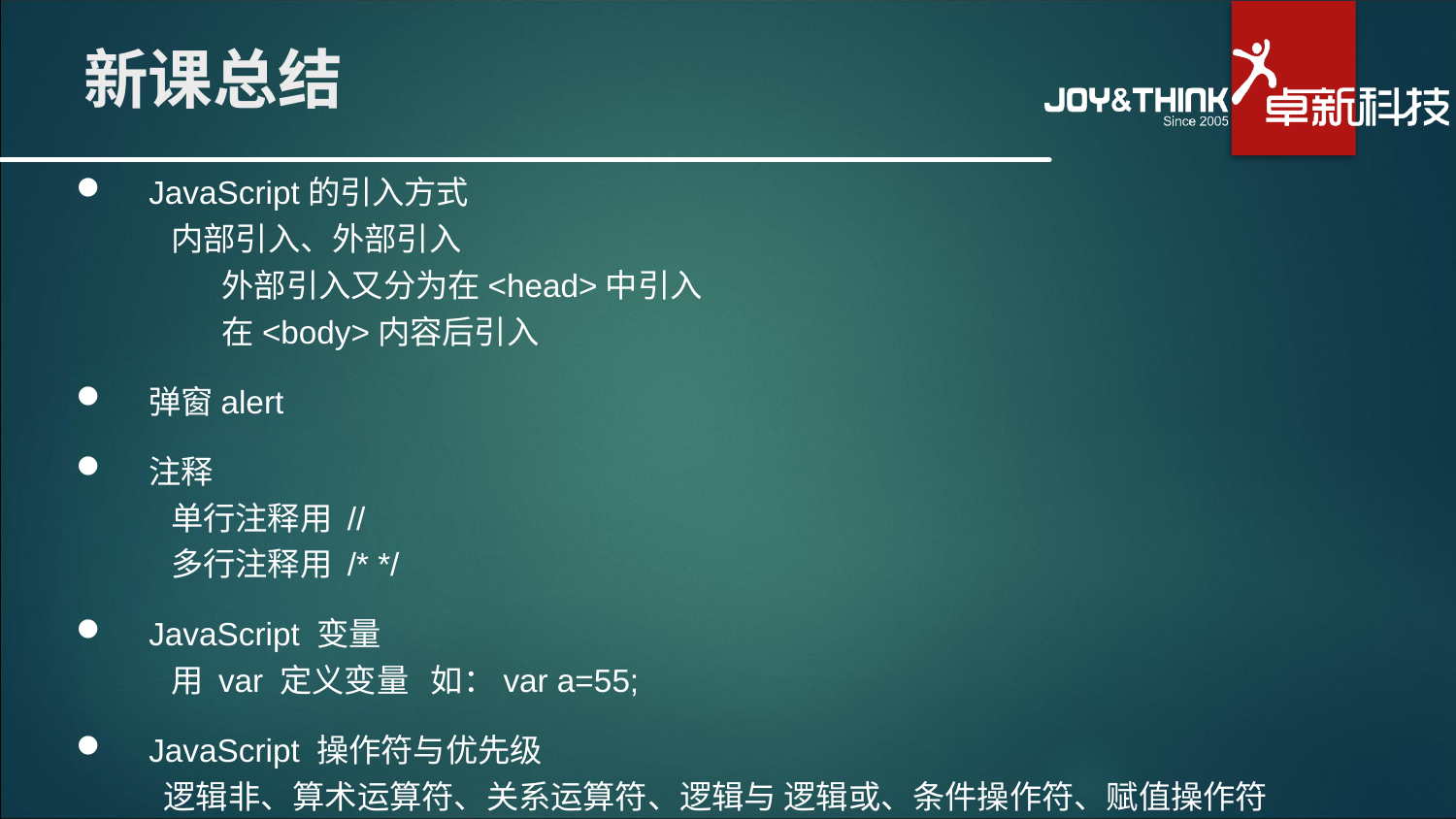

# 新课总结
JavaScript的引入方式
            内部引入、外部引入
                   外部引入又分为在<head>中引入
                   在<body>内容后引入
弹窗alert
注释
            单行注释用 //
            多行注释用 /* */
JavaScript 变量
            用 var 定义变量   如：var a=55;
JavaScript 操作符与优先级
           逻辑非、算术运算符、关系运算符、逻辑与 逻辑或、条件操作符、赋值操作符